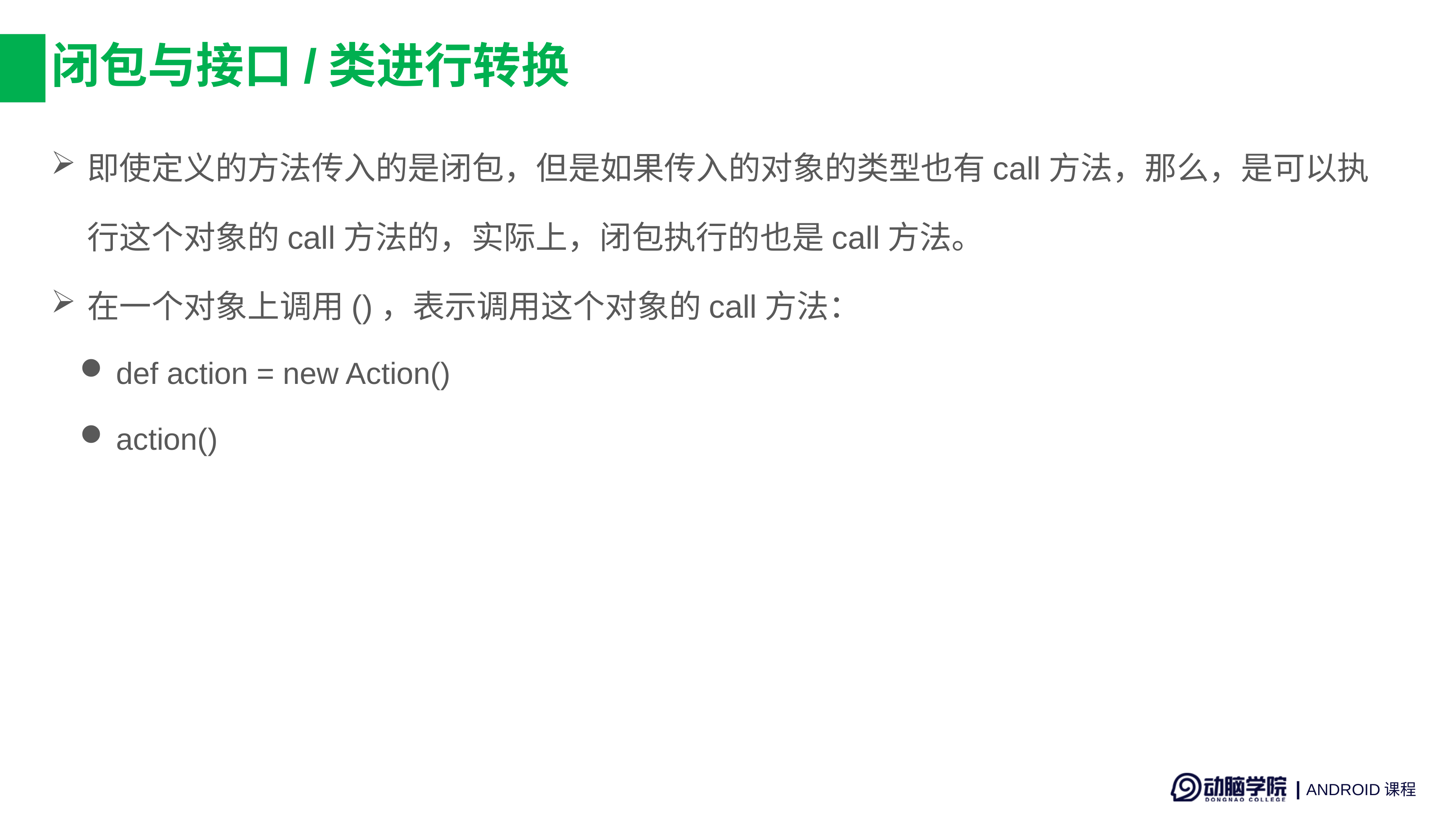

# 闭包与接口/类进行转换
即使定义的方法传入的是闭包，但是如果传入的对象的类型也有call方法，那么，是可以执行这个对象的call方法的，实际上，闭包执行的也是call方法。
在一个对象上调用()，表示调用这个对象的call方法：
def action = new Action()
action()